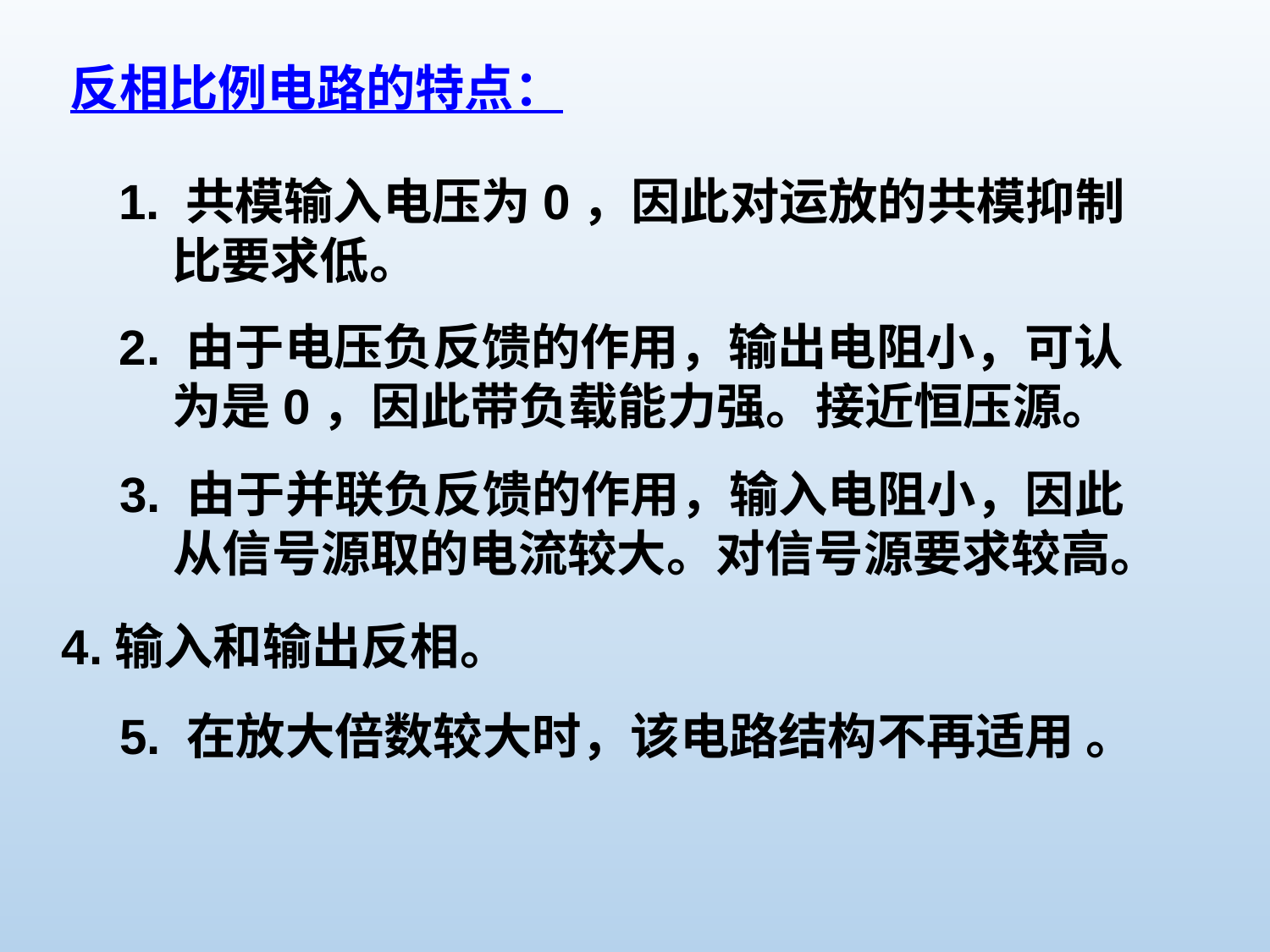

反相比例电路的特点：
1. 共模输入电压为0，因此对运放的共模抑制比要求低。
2. 由于电压负反馈的作用，输出电阻小，可认为是0，因此带负载能力强。接近恒压源。
3. 由于并联负反馈的作用，输入电阻小，因此从信号源取的电流较大。对信号源要求较高。
4.输入和输出反相。
5. 在放大倍数较大时，该电路结构不再适用 。
40